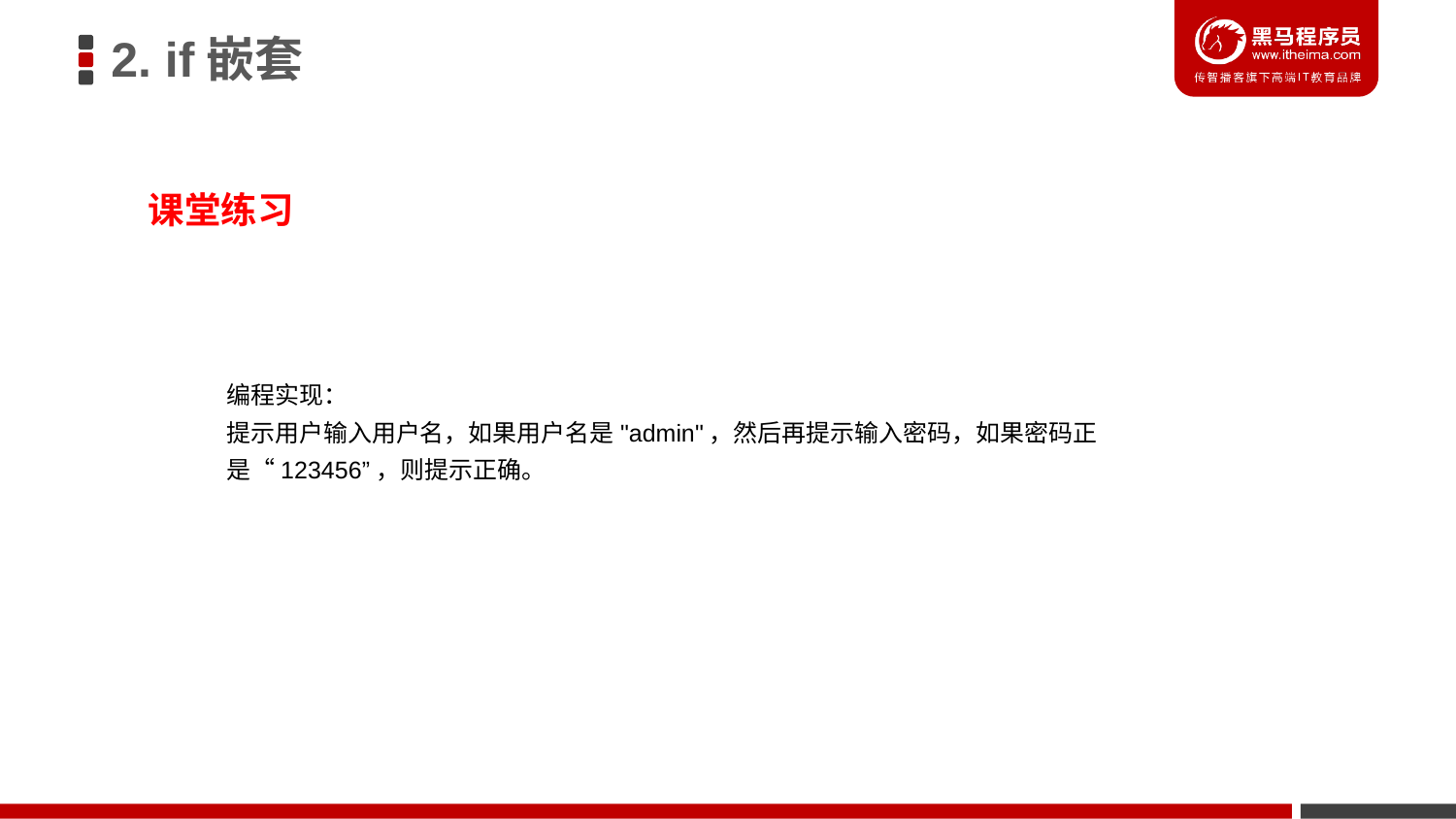

2. if嵌套
课堂练习
编程实现：
提示用户输入用户名，如果用户名是"admin"，然后再提示输入密码，如果密码正是“123456”，则提示正确。